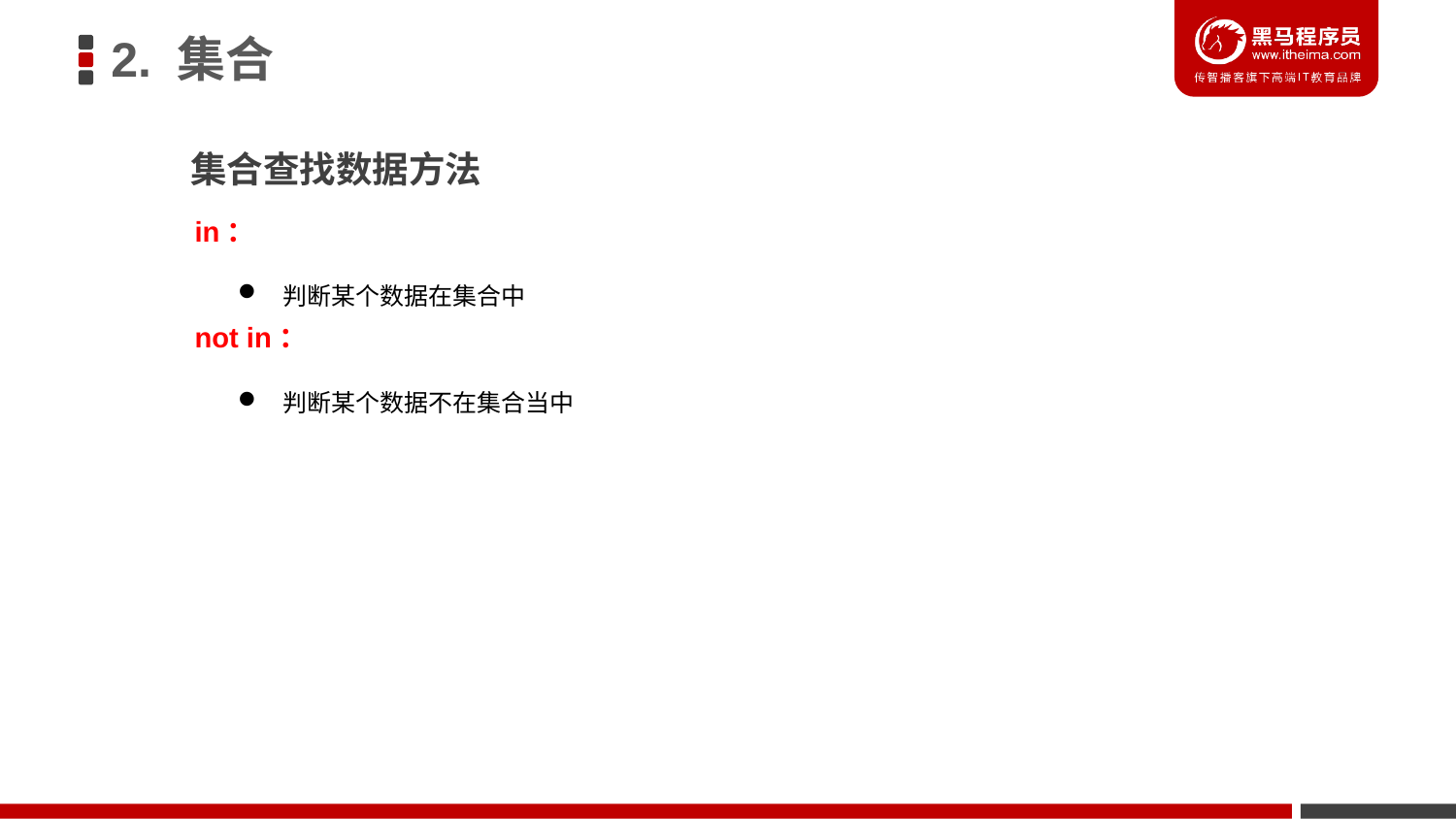

2. 集合
集合查找数据方法
in：

判断某个数据在集合中
not in：

判断某个数据不在集合当中